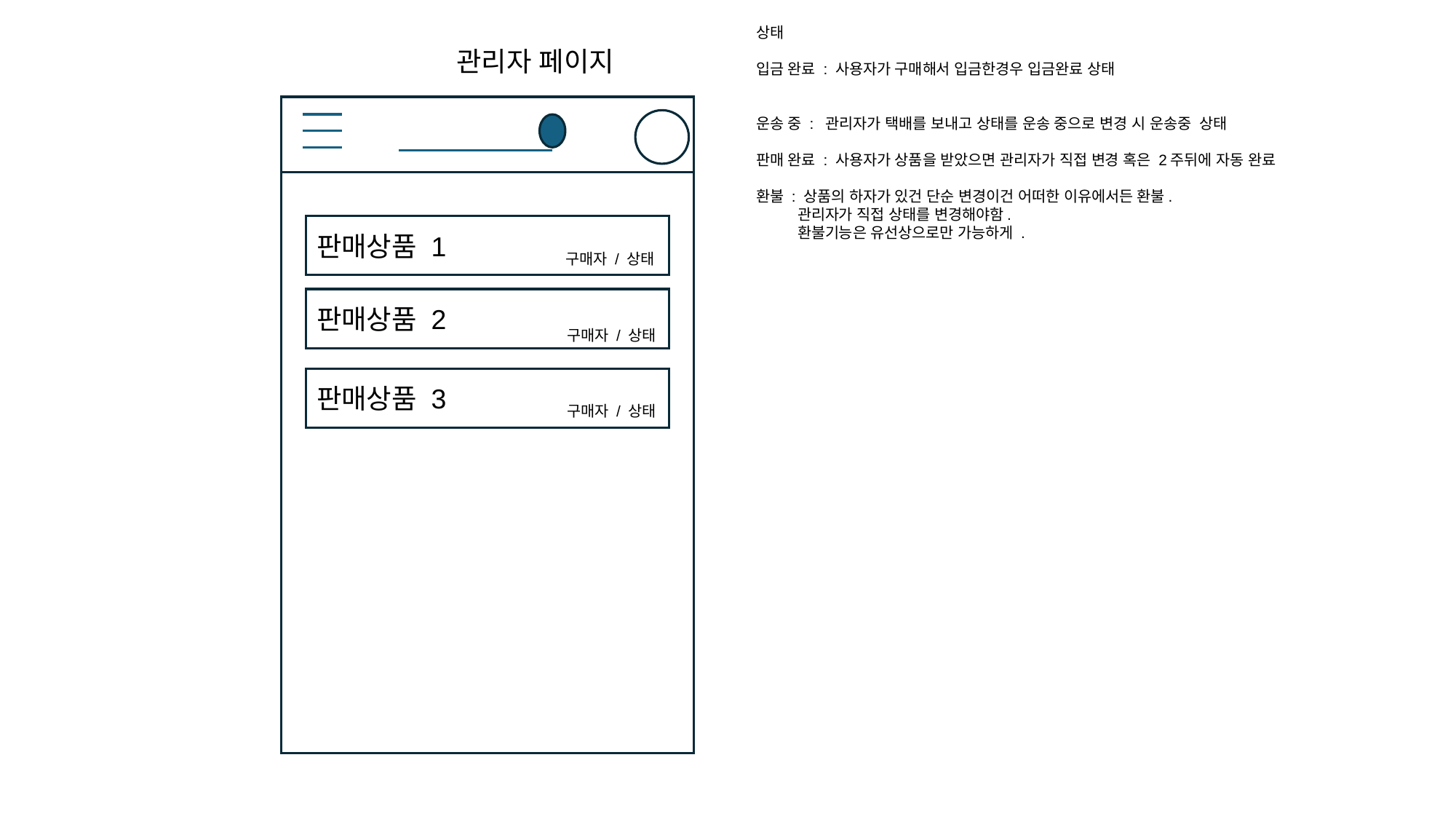

상태

입금 완료 : 사용자가 구매해서 입금한경우 입금완료 상태
운송 중 :  관리자가 택배를 보내고 상태를 운송 중으로 변경 시 운송중  상태

판매 완료 : 사용자가 상품을 받았으면 관리자가 직접 변경 혹은 2주뒤에 자동 완료

환불 : 상품의 하자가 있건 단순 변경이건 어떠한 이유에서든 환불.
         관리자가 직접 상태를 변경해야함.
         환불기능은 유선상으로만 가능하게 .

관리자 페이지

ㄷㄳㅗㅓㅏㅘㄷㄳ

판매상품 1
구매자 / 상태
판매상품 2
구매자 / 상태
판매상품 3
구매자 / 상태